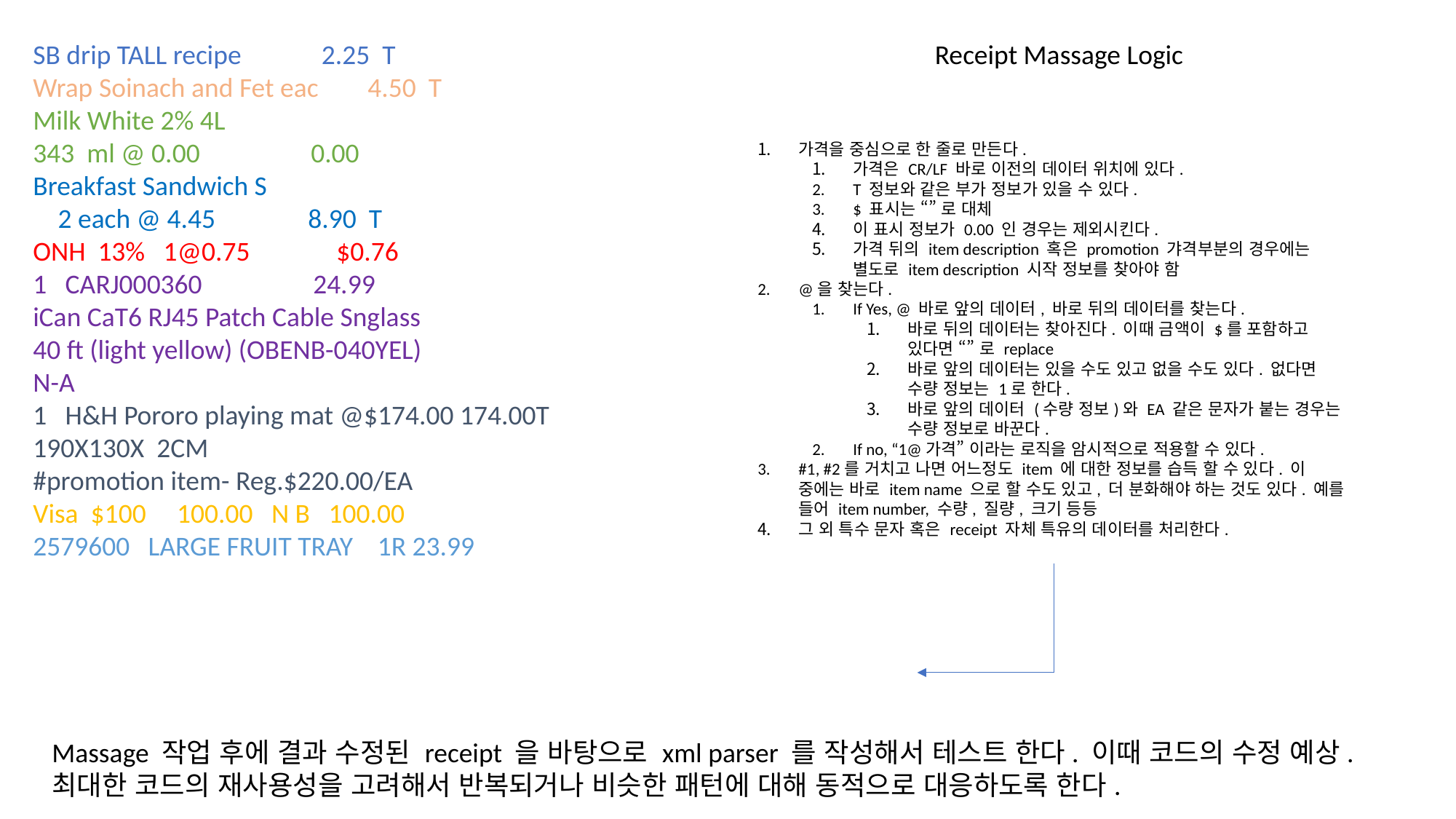

SB drip TALL recipe             2.25  T
Wrap Soinach and Fet eac        4.50  T
Milk White 2% 4L
343  ml @ 0.00                  0.00
Breakfast Sandwich S
    2 each @ 4.45               8.90  T
ONH  13%   1@0.75              $0.76
1   CARJ000360                  24.99
iCan CaT6 RJ45 Patch Cable Snglass
40 ft (light yellow) (OBENB-040YEL)
N-A
1   H&H Pororo playing mat @$174.00 174.00T
190X130X  2CM
#promotion item- Reg.$220.00/EA
Visa  $100     100.00   N B   100.00
2579600   LARGE FRUIT TRAY    1R 23.99
Receipt Massage Logic
가격을 중심으로 한 줄로 만든다.
가격은 CR/LF 바로 이전의 데이터 위치에 있다.
T 정보와 같은 부가 정보가 있을 수 있다.
$ 표시는 “” 로 대체
이 표시 정보가 0.00 인 경우는 제외시킨다.
가격 뒤의 item description 혹은 promotion 갸격부분의 경우에는 별도로 item description 시작 정보를 찾아야 함
@을 찾는다.
If Yes, @ 바로 앞의 데이터, 바로 뒤의 데이터를 찾는다.
바로 뒤의 데이터는 찾아진다. 이때 금액이 $를 포함하고 있다면 “” 로 replace
바로 앞의 데이터는 있을 수도 있고 없을 수도 있다. 없다면 수량 정보는 1로 한다.
바로 앞의 데이터 (수량 정보)와 EA 같은 문자가 붙는 경우는 수량 정보로 바꾼다.
If no, “1@가격” 이라는 로직을 암시적으로 적용할 수 있다.
#1, #2를 거치고 나면 어느정도 item 에 대한 정보를 습득 할 수 있다. 이 중에는 바로 item name 으로 할 수도 있고, 더 분화해야 하는 것도 있다. 예를 들어 item number, 수량, 질량, 크기 등등
그 외 특수 문자 혹은 receipt 자체 특유의 데이터를 처리한다.

Massage 작업 후에 결과 수정된 receipt 을 바탕으로 xml parser 를 작성해서 테스트 한다. 이때 코드의 수정 예상.
최대한 코드의 재사용성을 고려해서 반복되거나 비슷한 패턴에 대해 동적으로 대응하도록 한다.